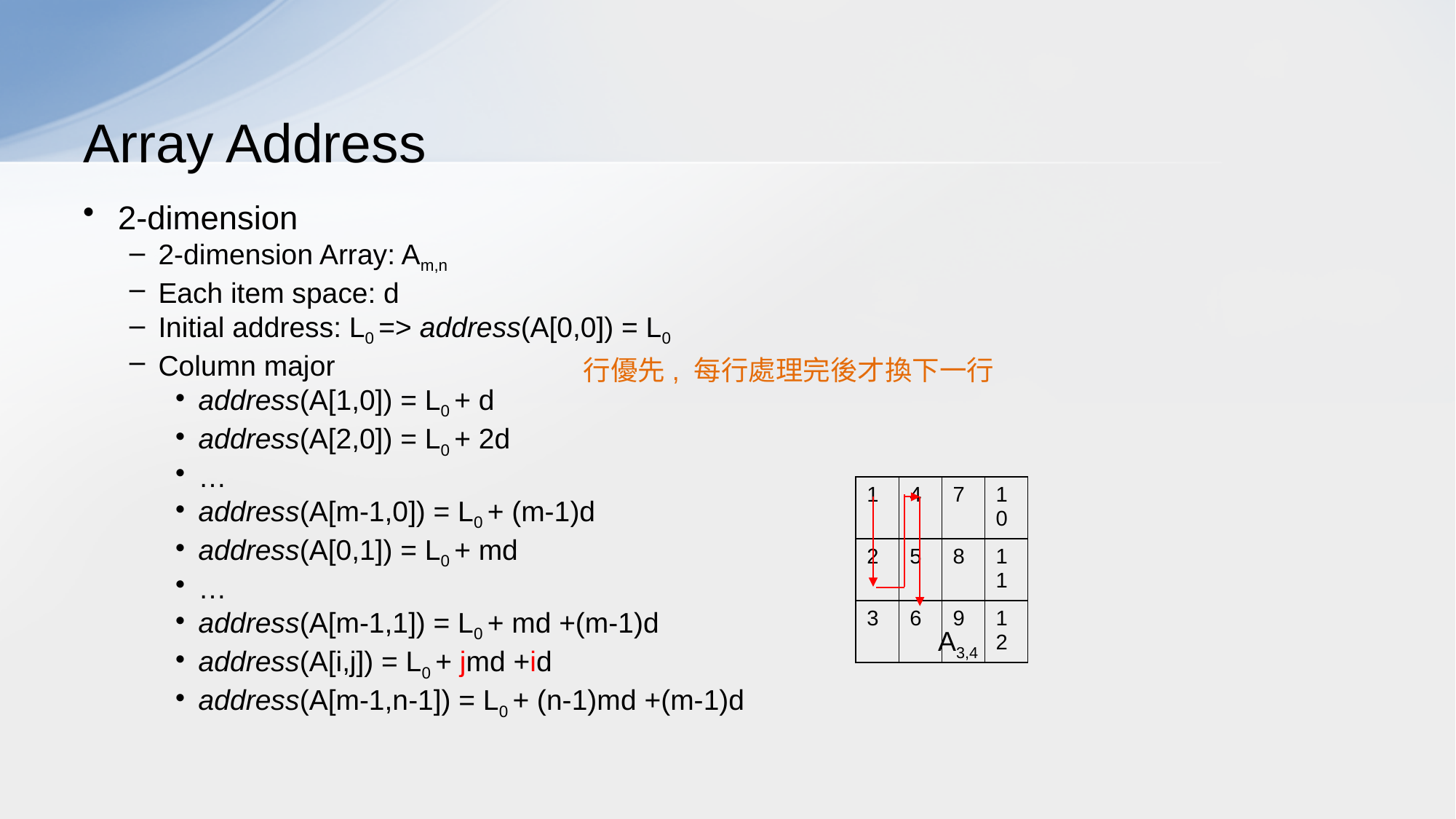

# Array Address
2-dimension
2-dimension Array: Am,n
Each item space: d
Initial address: L0 => address(A[0,0]) = L0
Column major
address(A[1,0]) = L0 + d
address(A[2,0]) = L0 + 2d
…
address(A[m-1,0]) = L0 + (m-1)d
address(A[0,1]) = L0 + md
…
address(A[m-1,1]) = L0 + md +(m-1)d
address(A[i,j]) = L0 + jmd +id
address(A[m-1,n-1]) = L0 + (n-1)md +(m-1)d

行優先, 每行處理完後才換下一行
| 1 | 4 | 7 | 10 |
| --- | --- | --- | --- |
| 2 | 5 | 8 | 11 |
| 3 | 6 | 9 | 12 |
A3,4